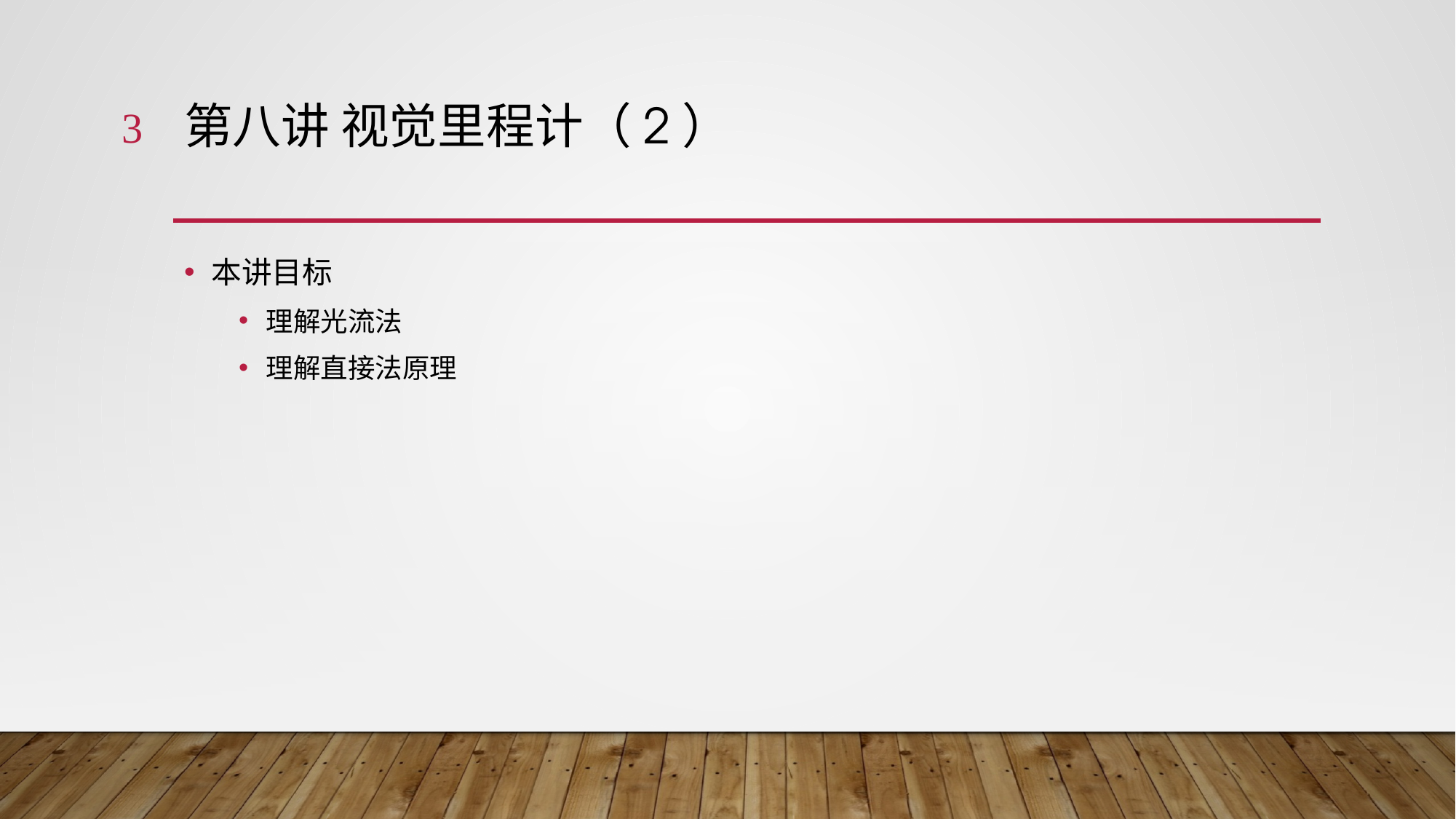

3
# 第八讲 视觉里程计（2）
本讲目标
理解光流法
理解直接法原理